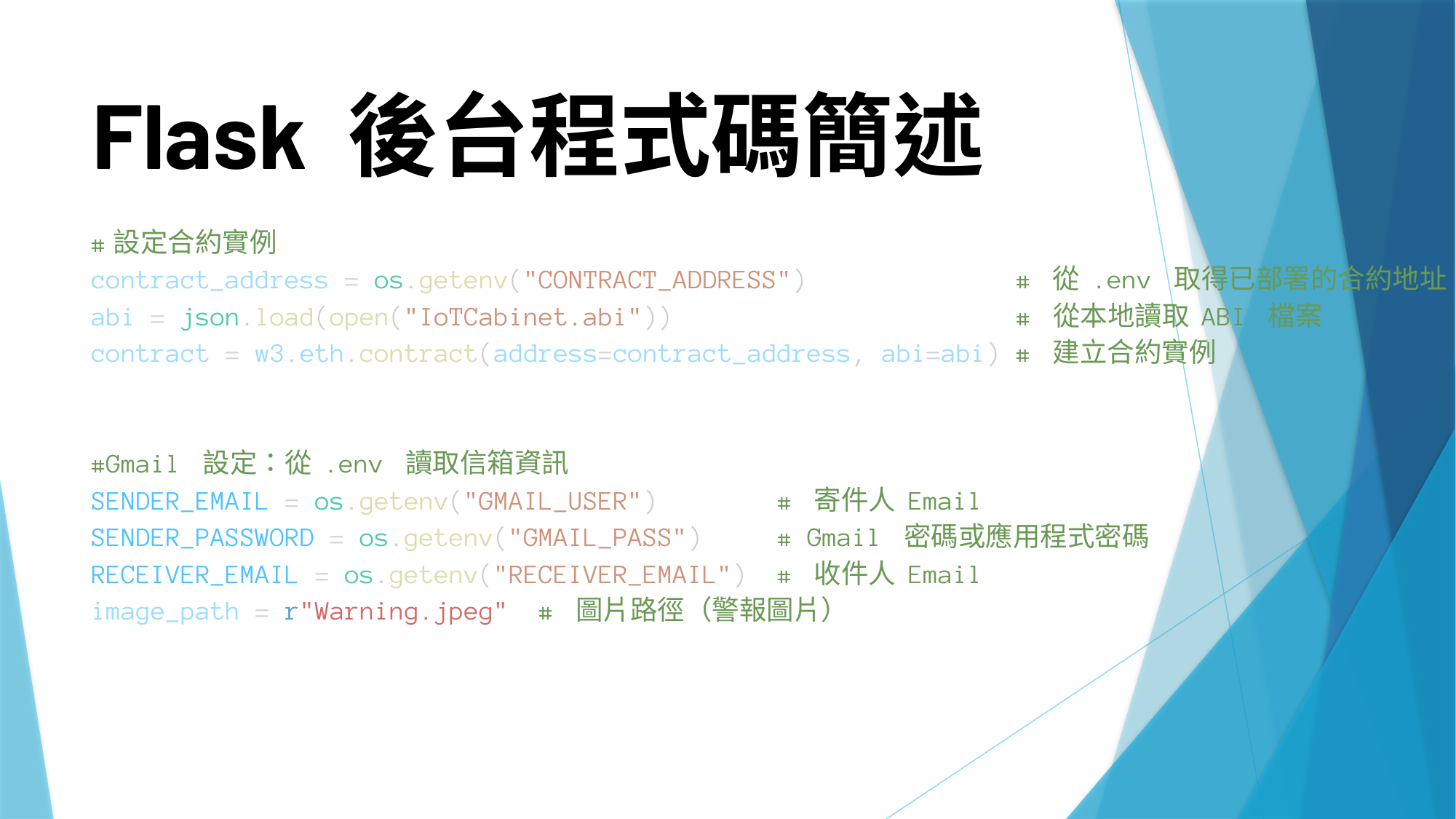

# Flask 後台程式碼簡述
#設定合約實例
contract_address = os.getenv("CONTRACT_ADDRESS")              # 從 .env 取得已部署的合約地址
abi = json.load(open("IoTCabinet.abi"))                       # 從本地讀取 ABI 檔案
contract = w3.eth.contract(address=contract_address, abi=abi) # 建立合約實例

#Gmail 設定：從 .env 讀取信箱資訊
SENDER_EMAIL = os.getenv("GMAIL_USER")        # 寄件人 Email
SENDER_PASSWORD = os.getenv("GMAIL_PASS")     # Gmail 密碼或應用程式密碼
RECEIVER_EMAIL = os.getenv("RECEIVER_EMAIL")  # 收件人 Email
image_path = r"Warning.jpeg"  # 圖片路徑（警報圖片）